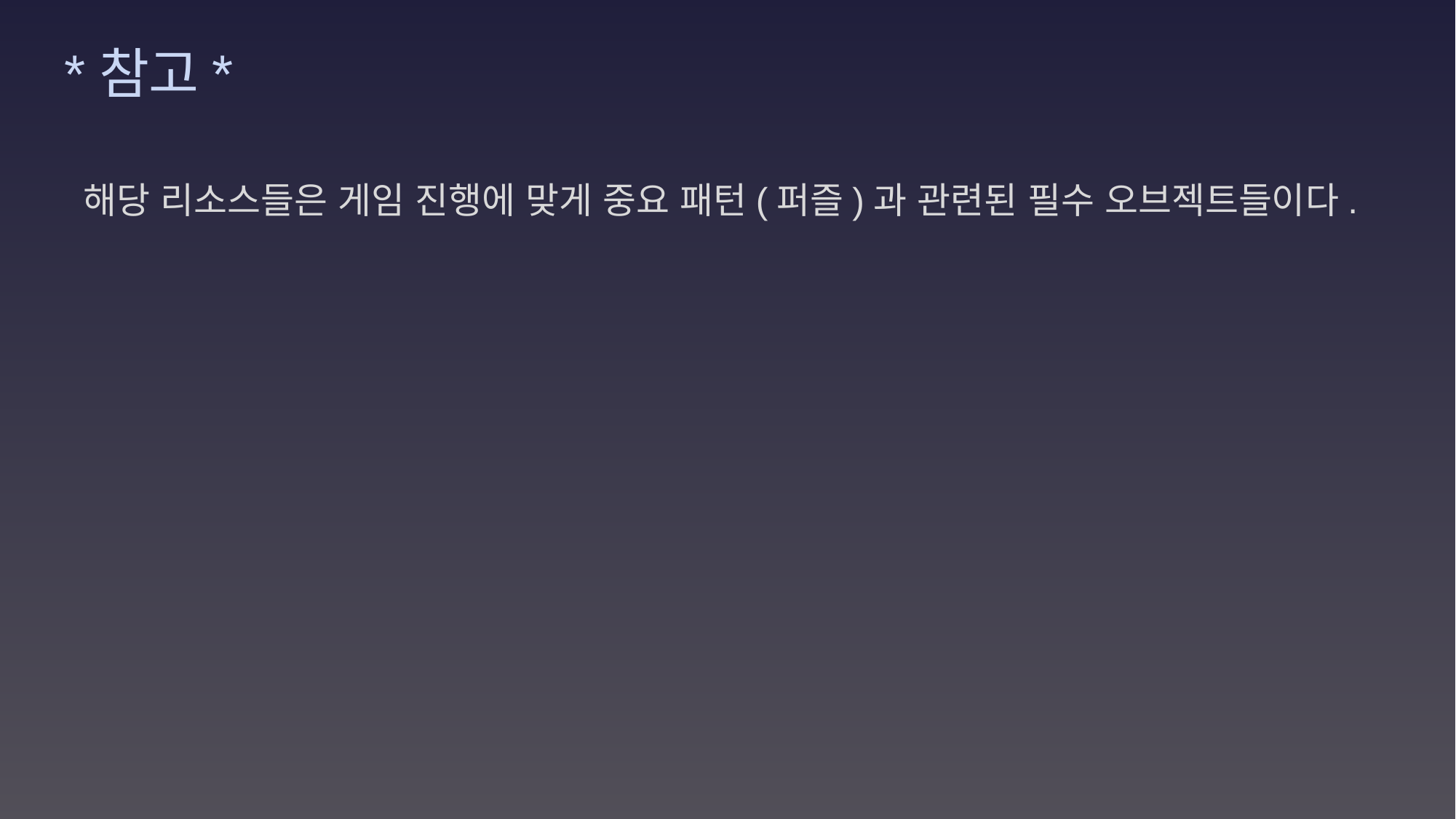

# *참고*
 해당 리소스들은 게임 진행에 맞게 중요 패턴(퍼즐)과 관련된 필수 오브젝트들이다.